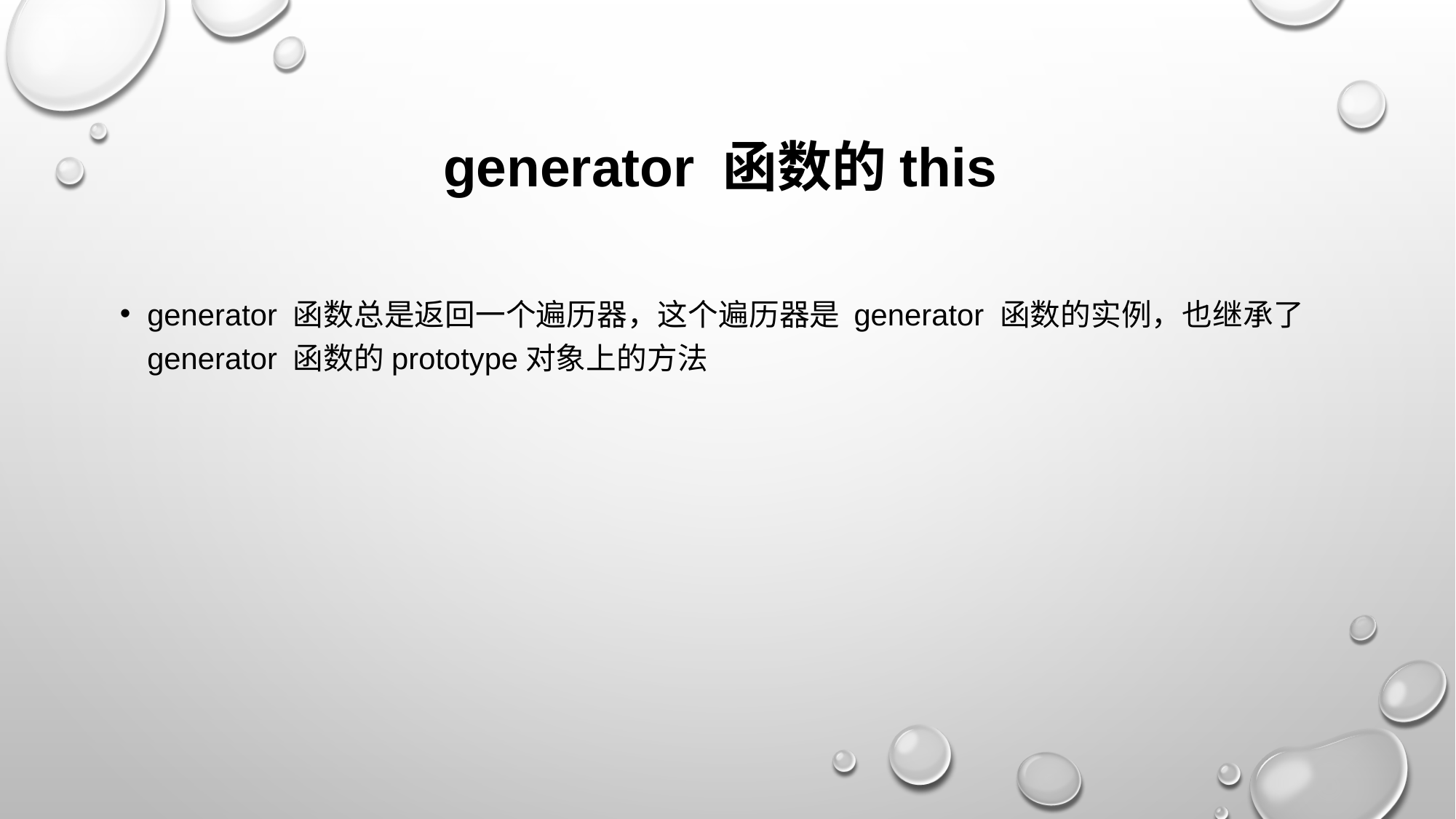

# generator 函数的this
generator 函数总是返回一个遍历器，这个遍历器是 generator 函数的实例，也继承了 generator 函数的prototype对象上的方法